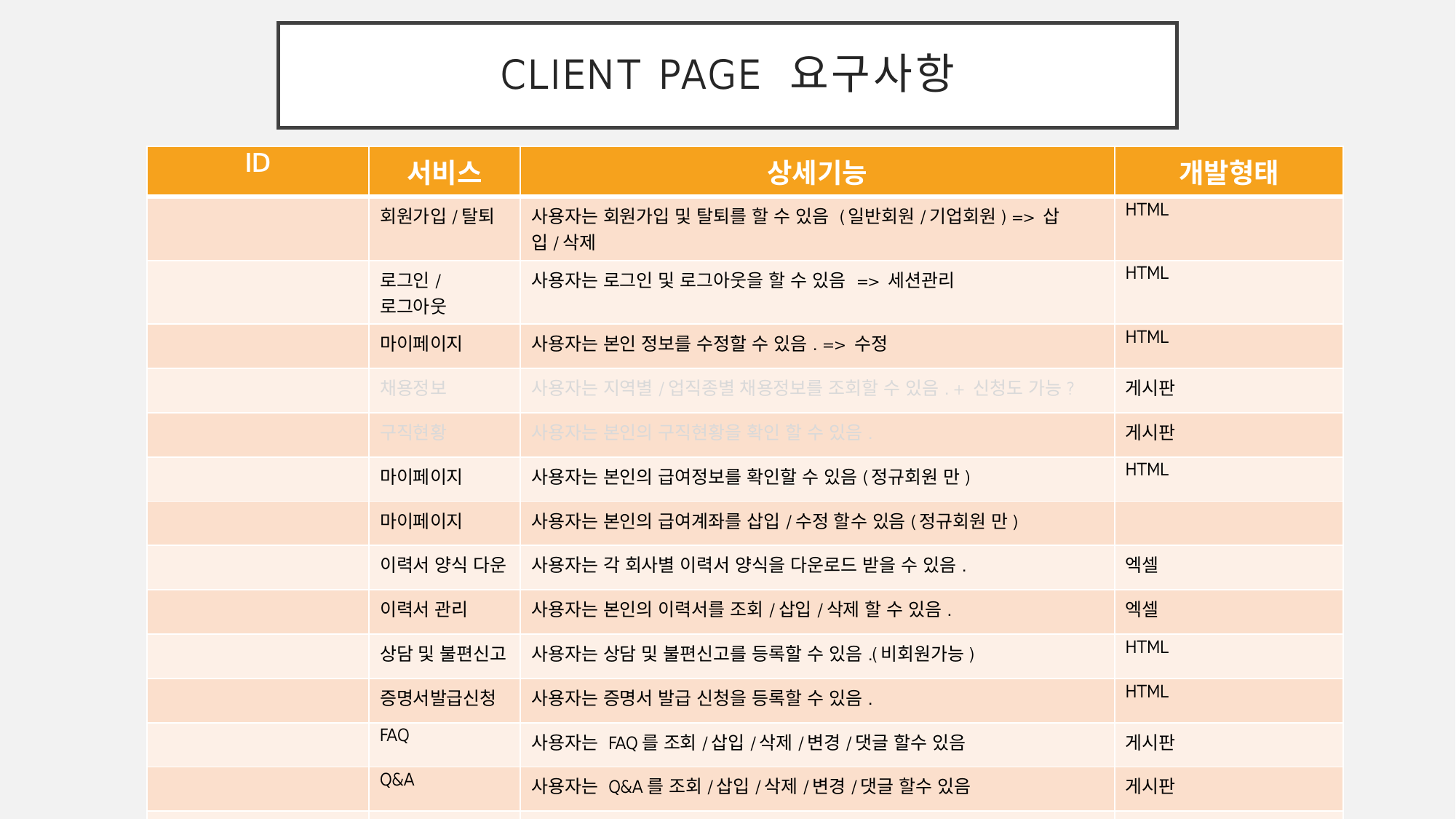

# Client Page 요구사항
| ID | 서비스 | 상세기능 | 개발형태 |
| --- | --- | --- | --- |
|  | 회원가입/탈퇴 | 사용자는 회원가입 및 탈퇴를 할 수 있음 (일반회원/기업회원) => 삽입/삭제 | HTML |
|  | 로그인/로그아웃 | 사용자는 로그인 및 로그아웃을 할 수 있음 => 세션관리 | HTML |
|  | 마이페이지 | 사용자는 본인 정보를 수정할 수 있음. => 수정 | HTML |
|  | 채용정보 | 사용자는 지역별/업직종별 채용정보를 조회할 수 있음. + 신청도 가능? | 게시판 |
|  | 구직현황 | 사용자는 본인의 구직현황을 확인 할 수 있음. | 게시판 |
|  | 마이페이지 | 사용자는 본인의 급여정보를 확인할 수 있음(정규회원 만) | HTML |
|  | 마이페이지 | 사용자는 본인의 급여계좌를 삽입/수정 할수 있음(정규회원 만) |  |
|  | 이력서 양식 다운 | 사용자는 각 회사별 이력서 양식을 다운로드 받을 수 있음. | 엑셀 |
|  | 이력서 관리 | 사용자는 본인의 이력서를 조회/삽입/삭제 할 수 있음. | 엑셀 |
|  | 상담 및 불편신고 | 사용자는 상담 및 불편신고를 등록할 수 있음.(비회원가능) | HTML |
|  | 증명서발급신청 | 사용자는 증명서 발급 신청을 등록할 수 있음. | HTML |
|  | FAQ | 사용자는 FAQ를 조회/삽입/삭제/변경/댓글 할수 있음 | 게시판 |
|  | Q&A | 사용자는 Q&A를 조회/삽입/삭제/변경/댓글 할수 있음 | 게시판 |
|  | 공지사항 | 사용자는 공지사항을 조회할 수 있음. | 게시판 |
|  | 취업뉴스 | 사용자는 취업뉴스를 조회할 수 있음. | 게시판 |